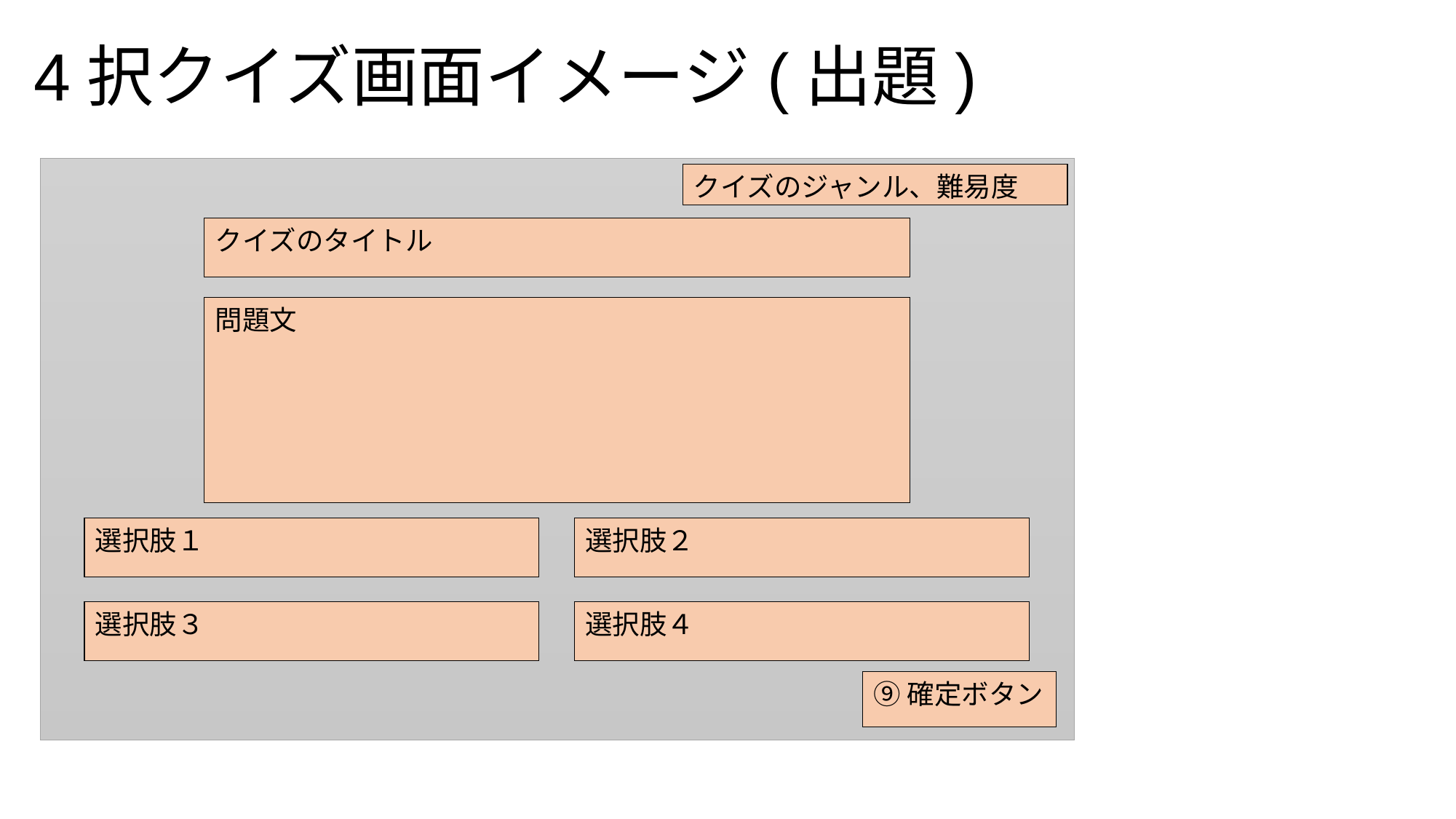

# 4択クイズ画面イメージ(出題)

クイズのジャンル、難易度
クイズのタイトル
問題文
選択肢１
選択肢２
選択肢３
選択肢４
⑨確定ボタン